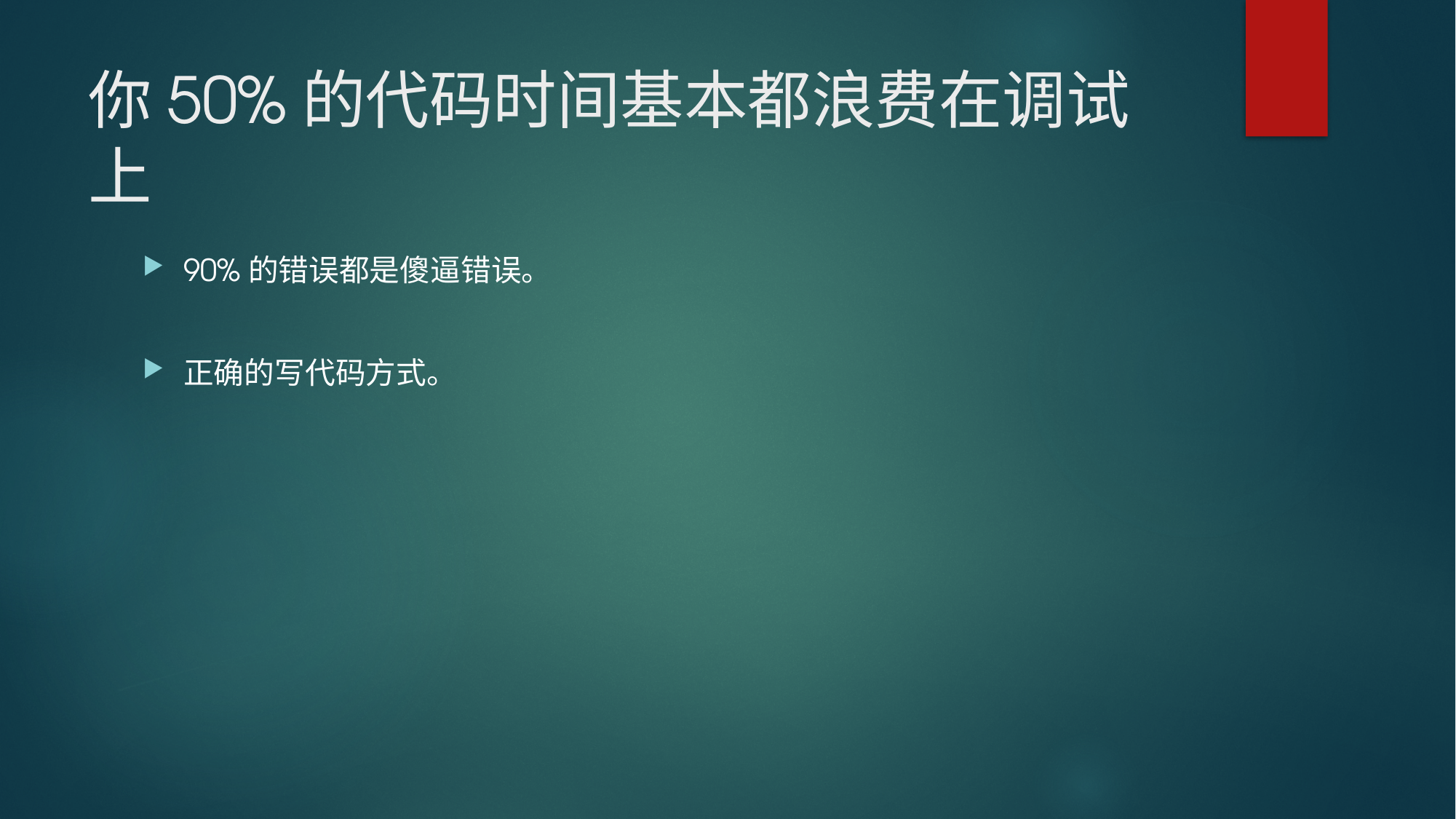

# 你50%的代码时间基本都浪费在调试上
90%的错误都是傻逼错误。

正确的写代码方式。